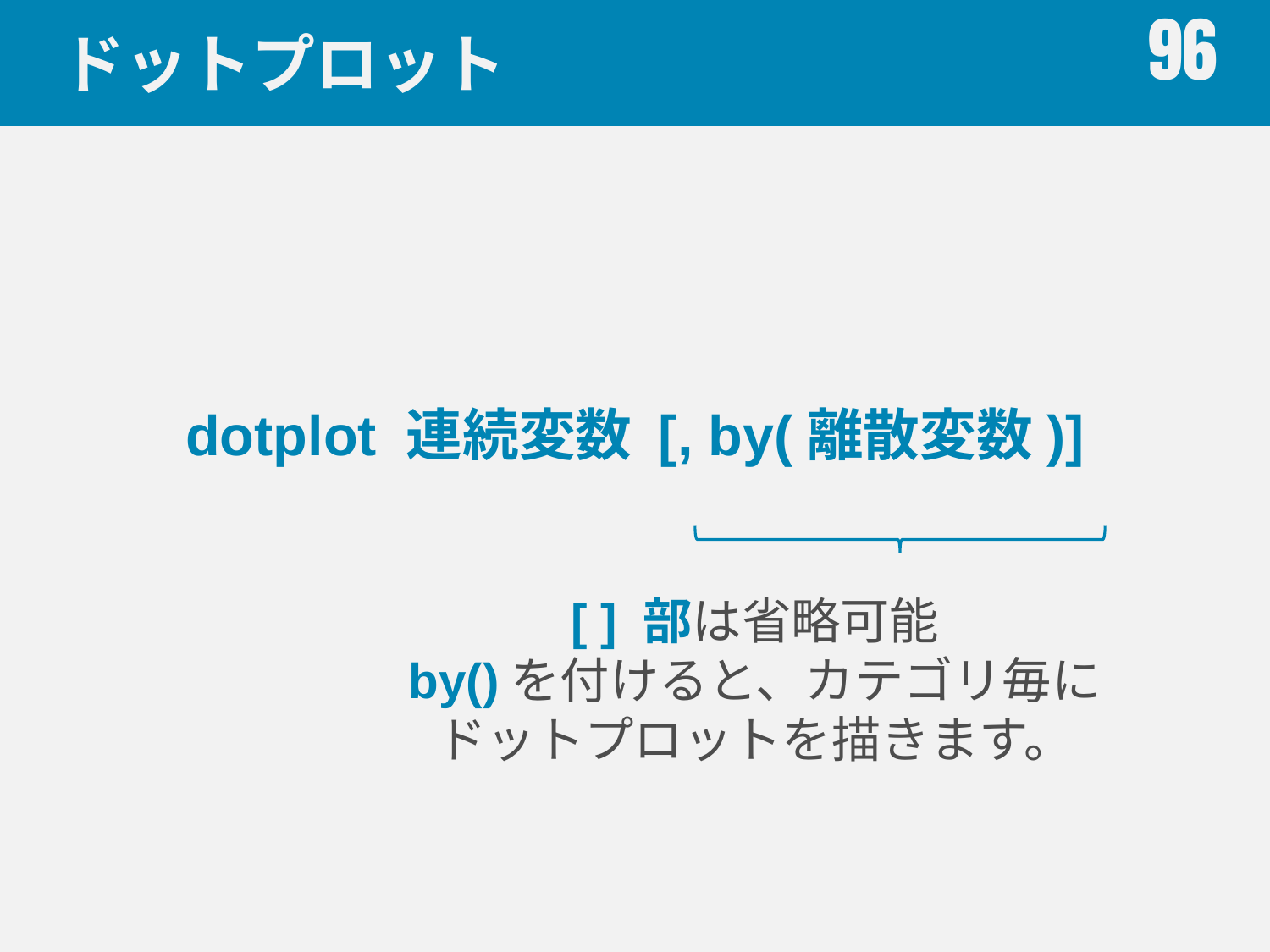

# ドットプロット
 96
dotplot 連続変数 [, by(離散変数)]

[ ] 部は省略可能
by()を付けると、カテゴリ毎に
ドットプロットを描きます。